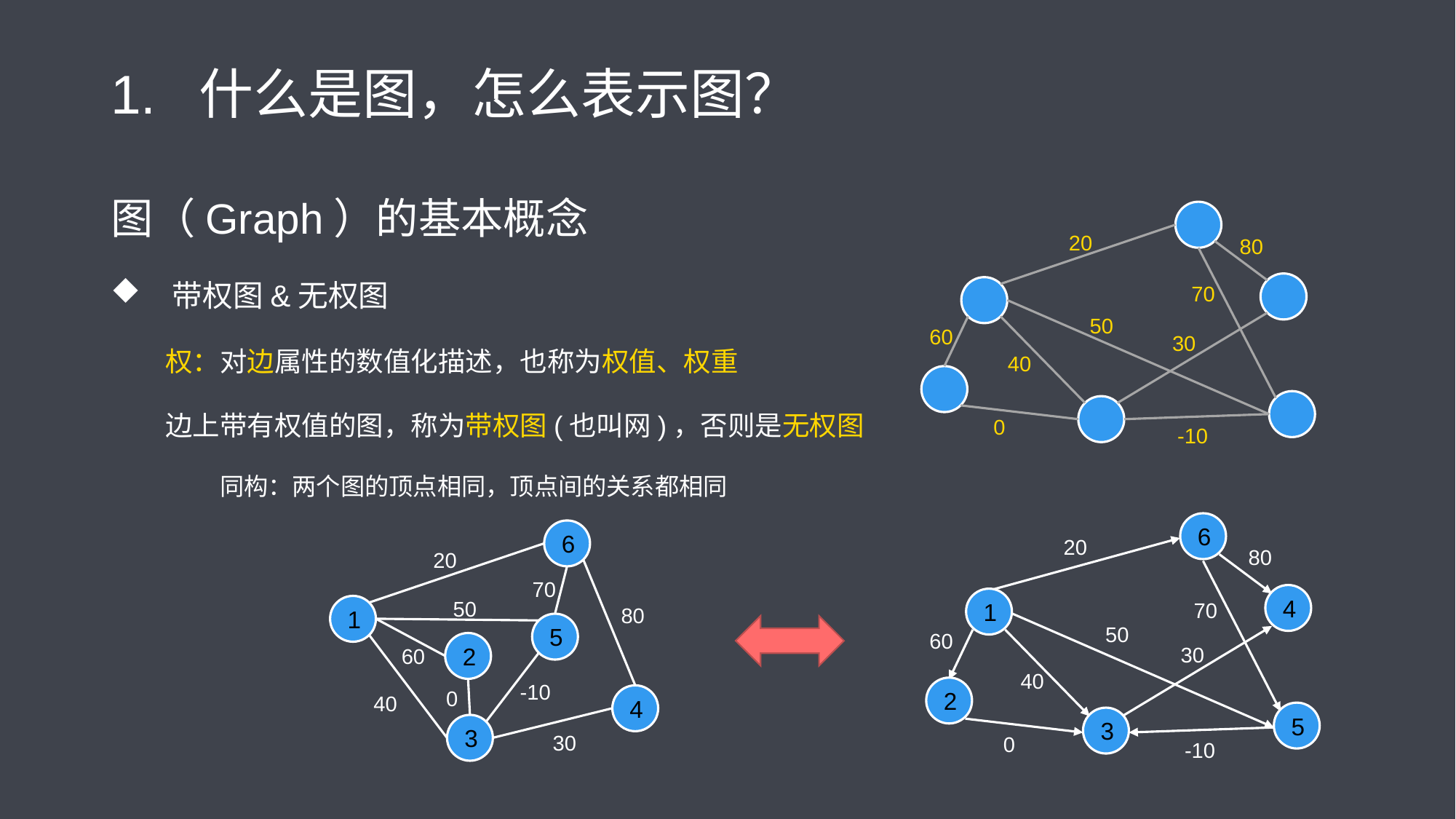

# 什么是图，怎么表示图？
图（Graph）的基本概念
带权图&无权图
权：对边属性的数值化描述，也称为权值、权重
边上带有权值的图，称为带权图(也叫网)，否则是无权图
同构：两个图的顶点相同，顶点间的关系都相同

20
80
70
50
60
30
40
0
-10
6
4
1
2
5
3
20
80
70
50
60
30
40
0
-10
6
1
5
2
4
3
20
70
50
80
60
-10
0
40
30